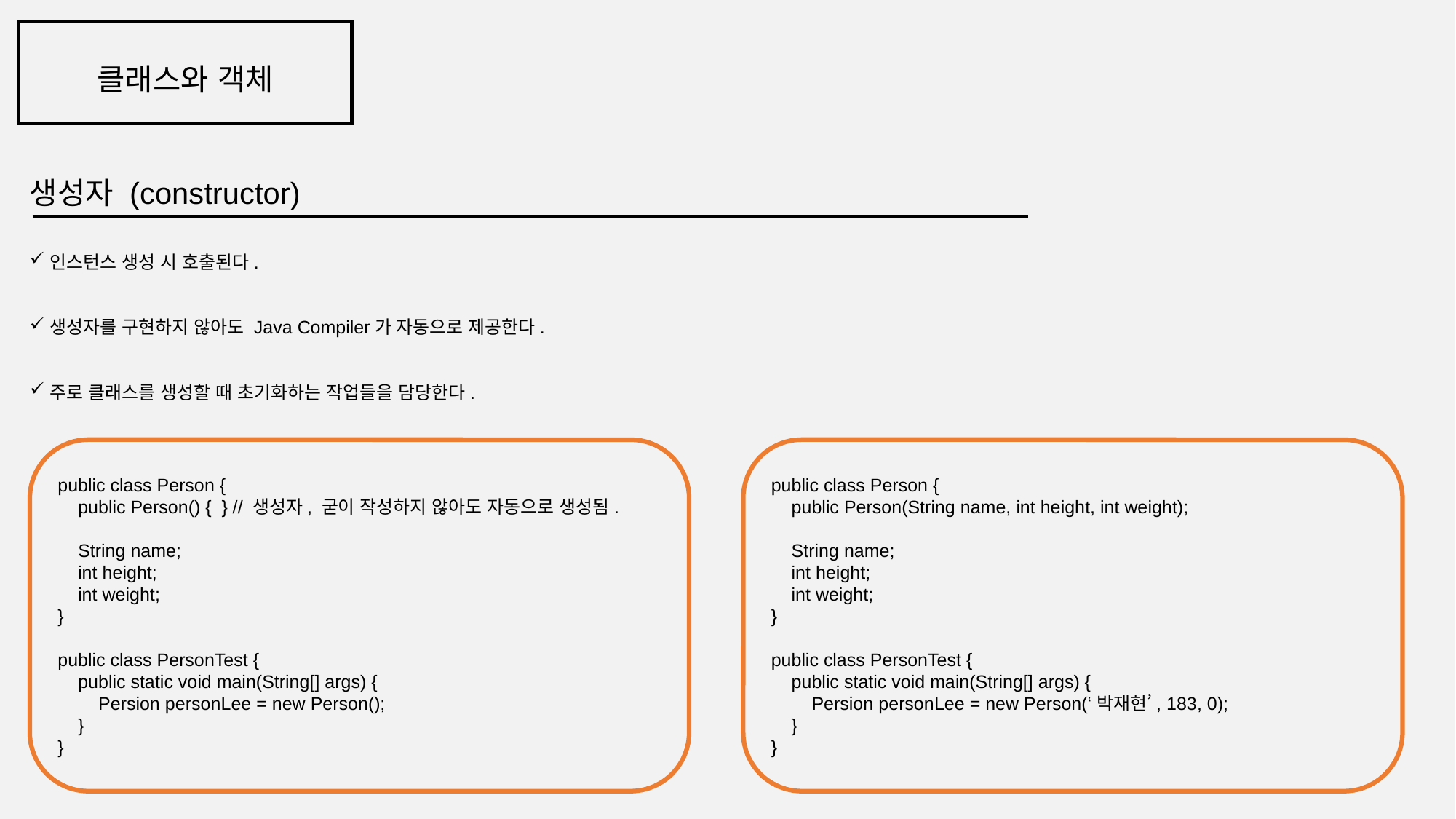

클래스와 객체
생성자 (constructor)
인스턴스 생성 시 호출된다.

생성자를 구현하지 않아도 Java Compiler가 자동으로 제공한다.

주로 클래스를 생성할 때 초기화하는 작업들을 담당한다.

public class Person {
    public Person() {  } // 생성자, 굳이 작성하지 않아도 자동으로 생성됨.

    String name;
    int height;
    int weight;
}

public class PersonTest {
    public static void main(String[] args) {
        Persion personLee = new Person();
    }
}
public class Person {
    public Person(String name, int height, int weight);

    String name;
    int height;
    int weight;
}

public class PersonTest {
    public static void main(String[] args) {
        Persion personLee = new Person(‘박재현’, 183, 0);
    }
}